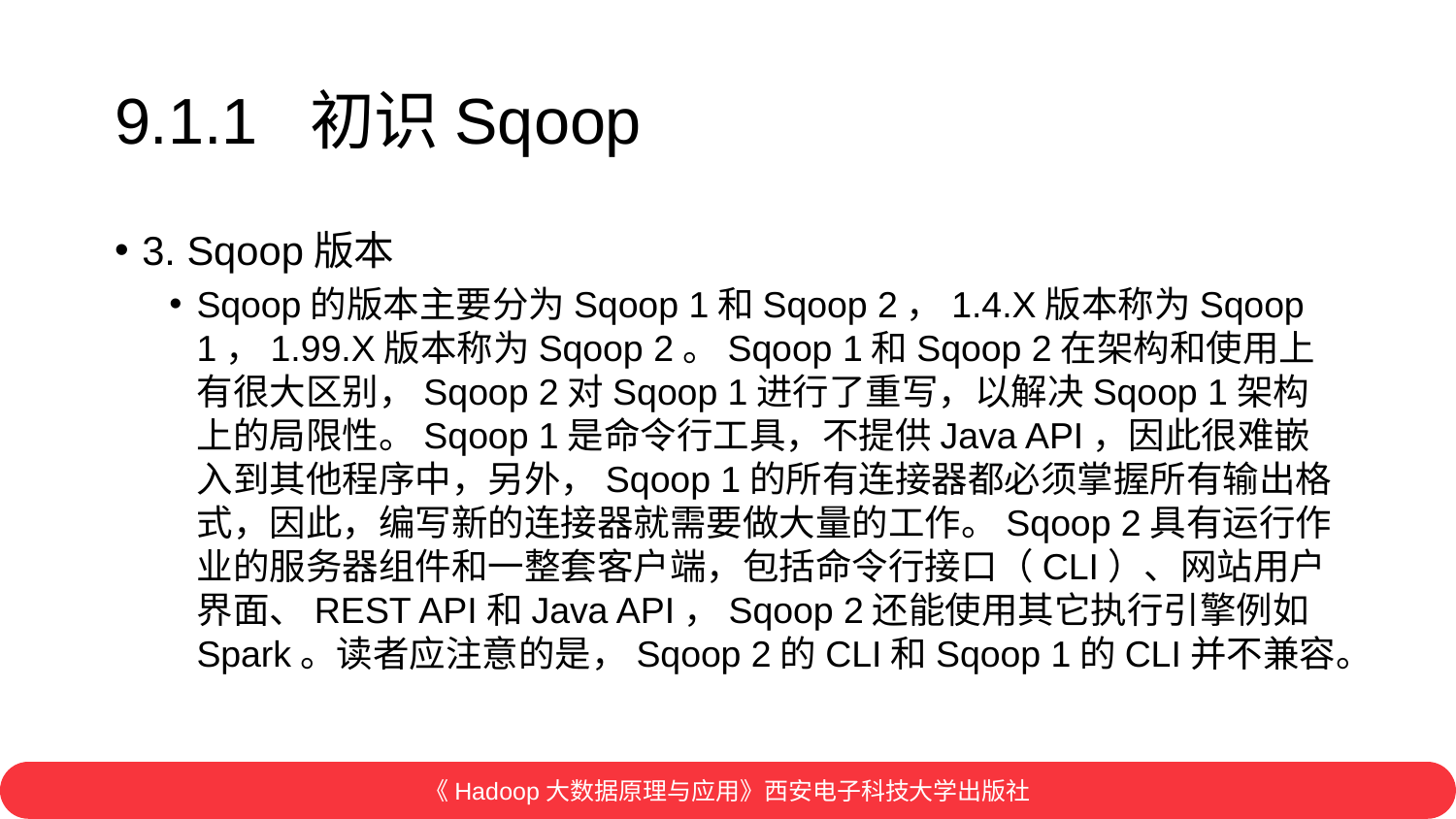

# 9.1.1  初识Sqoop
3. Sqoop版本
Sqoop的版本主要分为Sqoop 1和Sqoop 2，1.4.X版本称为Sqoop 1，1.99.X版本称为Sqoop 2。Sqoop 1和Sqoop 2在架构和使用上有很大区别，Sqoop 2对Sqoop 1进行了重写，以解决Sqoop 1架构上的局限性。Sqoop 1是命令行工具，不提供Java API，因此很难嵌入到其他程序中，另外，Sqoop 1的所有连接器都必须掌握所有输出格式，因此，编写新的连接器就需要做大量的工作。Sqoop 2具有运行作业的服务器组件和一整套客户端，包括命令行接口（CLI）、网站用户界面、REST API和Java API，Sqoop 2还能使用其它执行引擎例如Spark。读者应注意的是，Sqoop 2的CLI和Sqoop 1的CLI并不兼容。